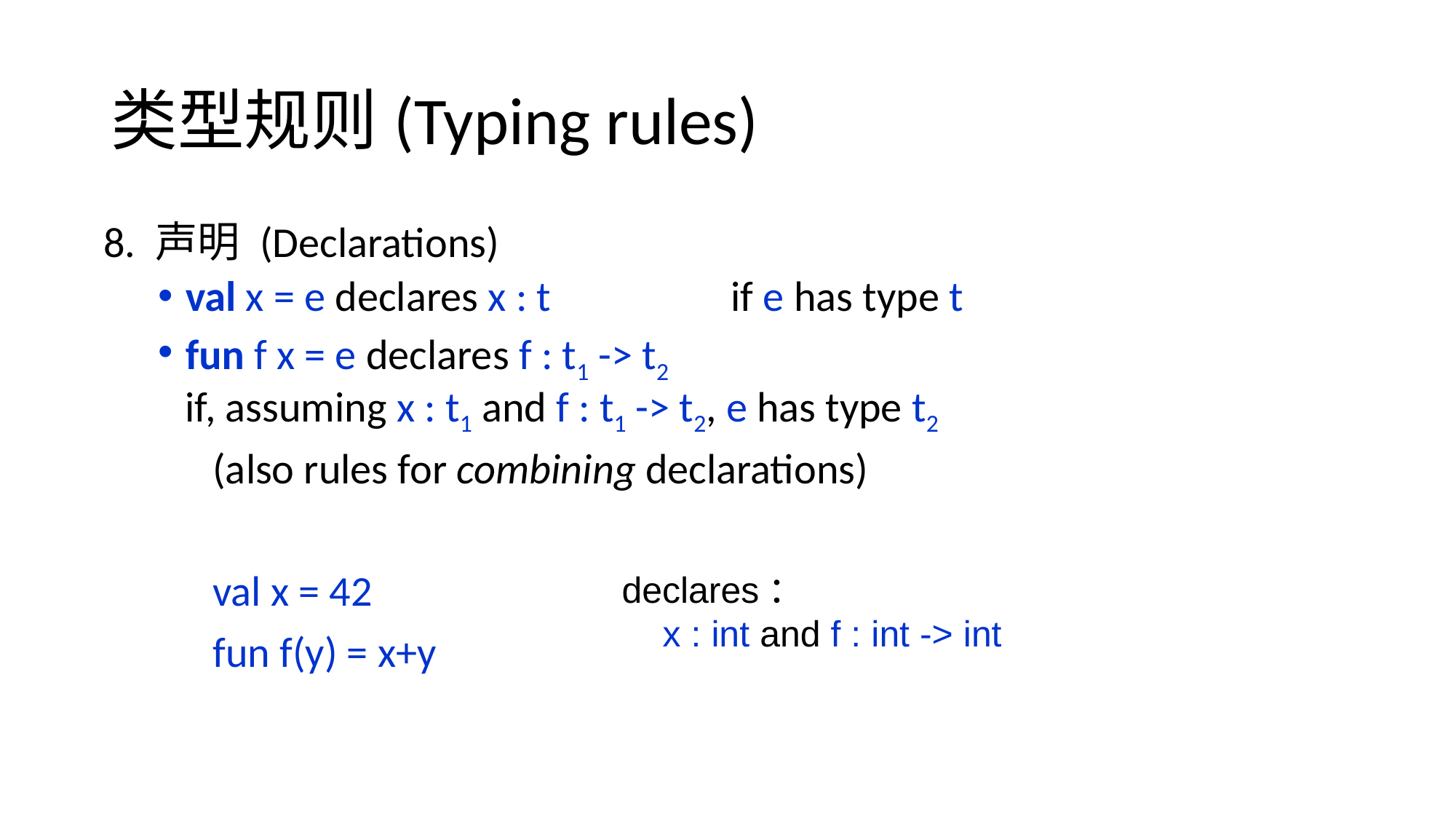

# 类型规则(Typing rules)
8. 声明 (Declarations)
val x = e declares x : t		if e has type t
fun f x = e declares f : t1 -> t2
if, assuming x : t1 and f : t1 -> t2, e has type t2
	(also rules for combining declarations)

	val x = 42
	fun f(y) = x+y
declares：
    x : int and f : int -> int